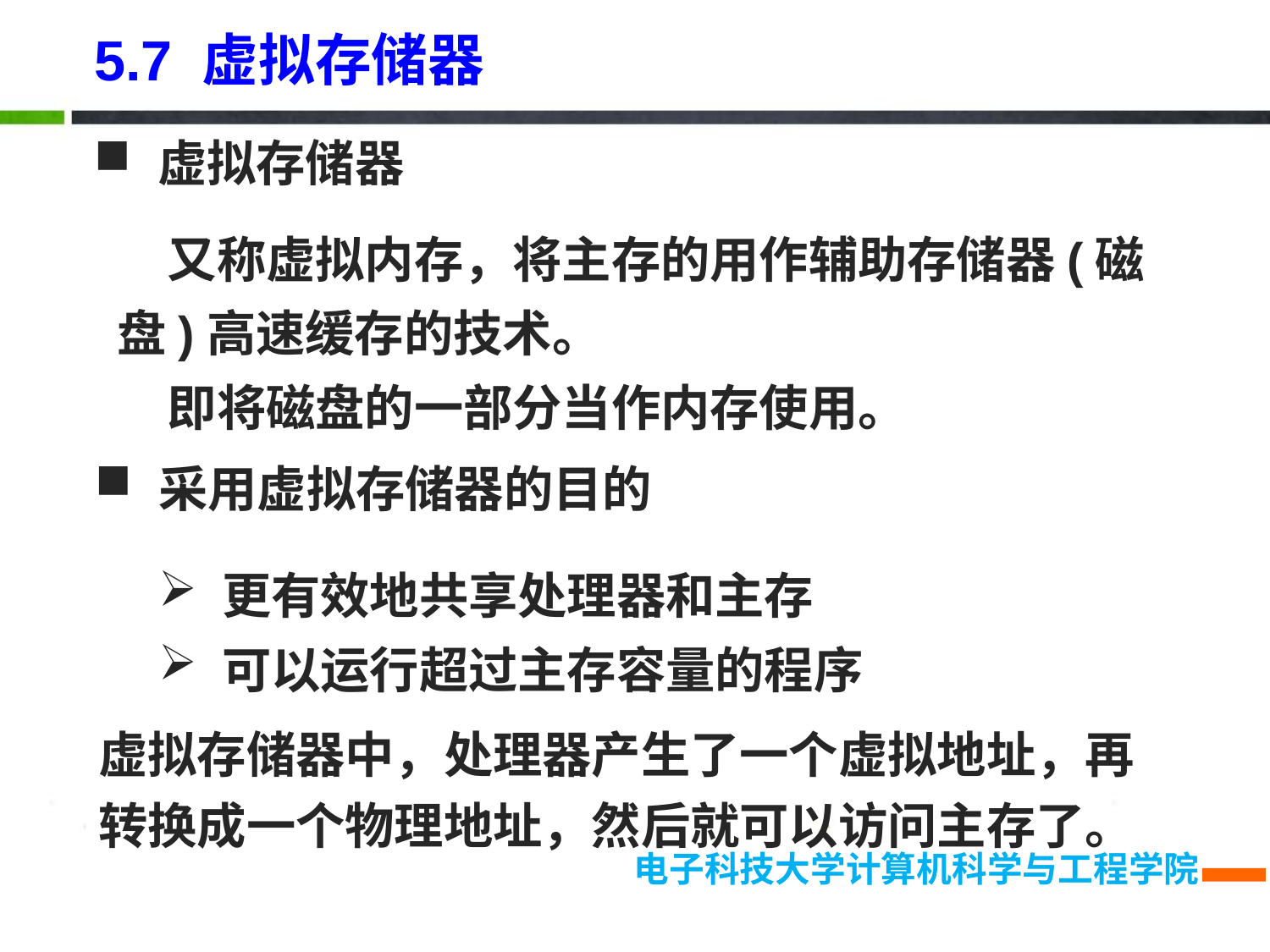

5.7 虚拟存储器
虚拟存储器
又称虚拟内存，将主存的用作辅助存储器(磁盘)高速缓存的技术。
即将磁盘的一部分当作内存使用。
采用虚拟存储器的目的
更有效地共享处理器和主存
可以运行超过主存容量的程序
虚拟存储器中，处理器产生了一个虚拟地址，再转换成一个物理地址，然后就可以访问主存了。
47